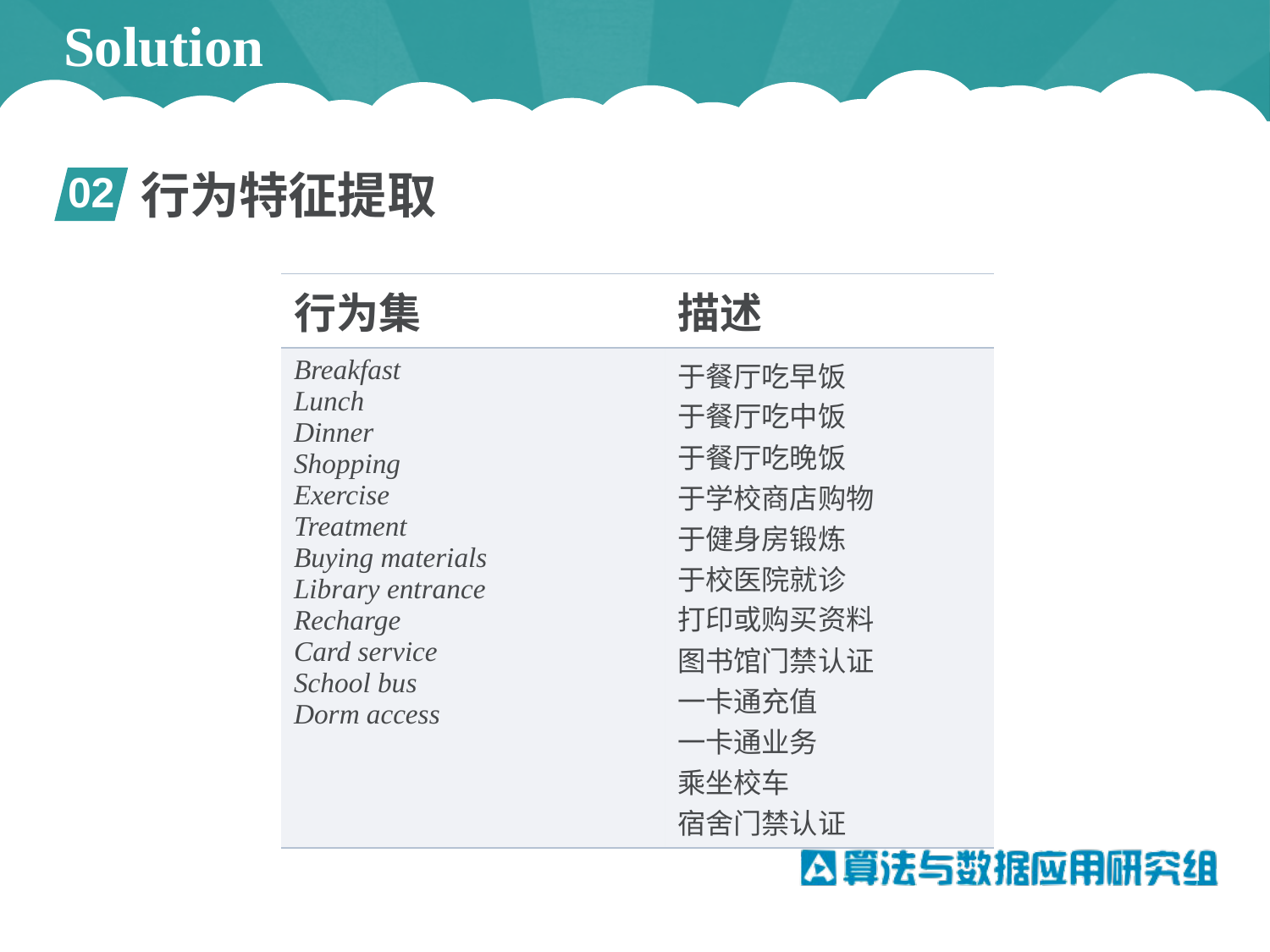

# Solution
行为特征提取

02
| 行为集 | 描述 |
| --- | --- |
| Breakfast Lunch Dinner Shopping Exercise Treatment Buying materials Library entrance Recharge Card service School bus Dorm access | 于餐厅吃早饭 于餐厅吃中饭 于餐厅吃晚饭 于学校商店购物 于健身房锻炼 于校医院就诊 打印或购买资料 图书馆门禁认证 一卡通充值 一卡通业务 乘坐校车 宿舍门禁认证 |